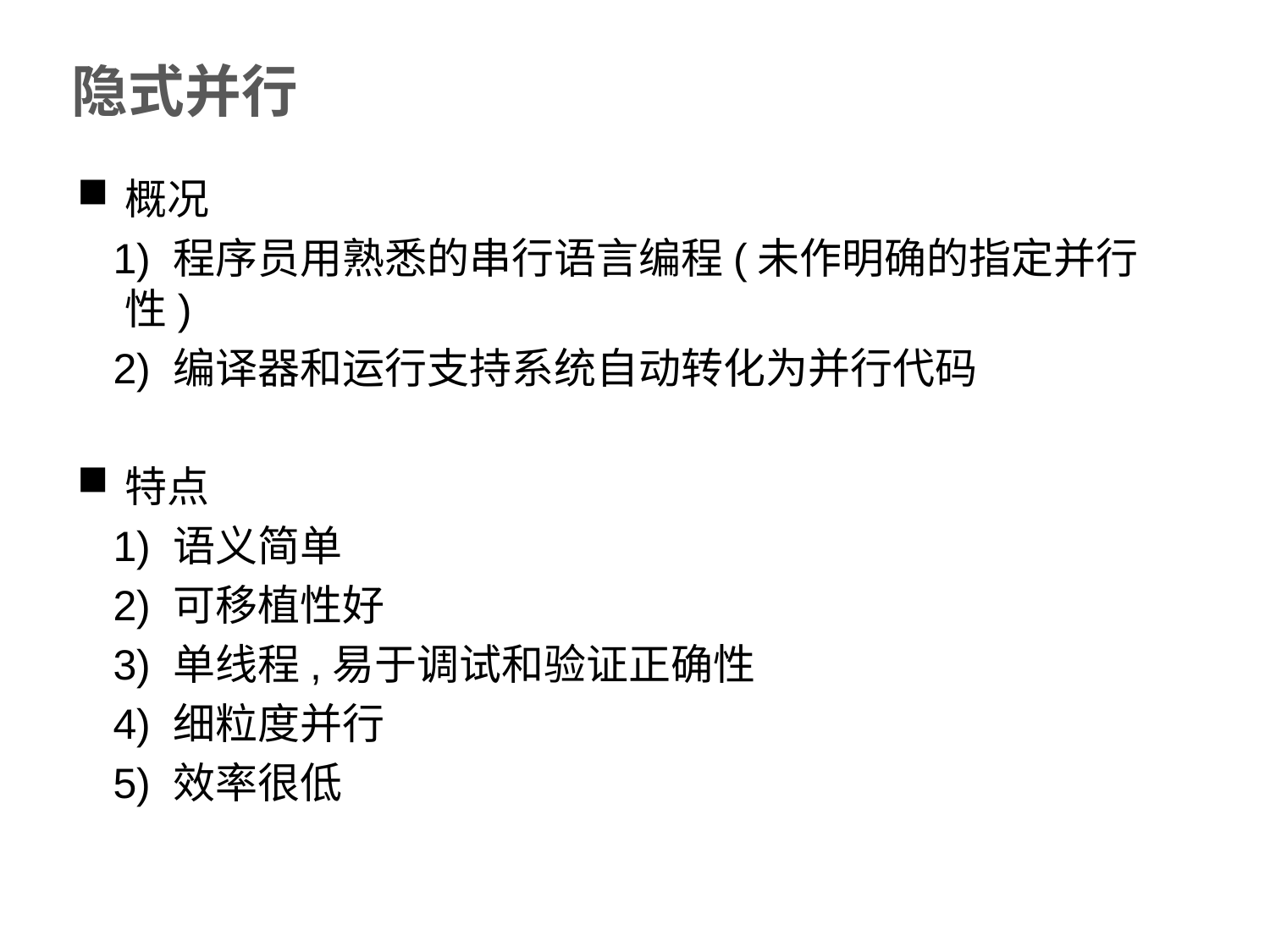

# 隐式并行
概况
   1) 程序员用熟悉的串行语言编程(未作明确的指定并行性)
   2) 编译器和运行支持系统自动转化为并行代码

特点
   1) 语义简单
   2) 可移植性好
   3) 单线程,易于调试和验证正确性
   4) 细粒度并行
   5) 效率很低